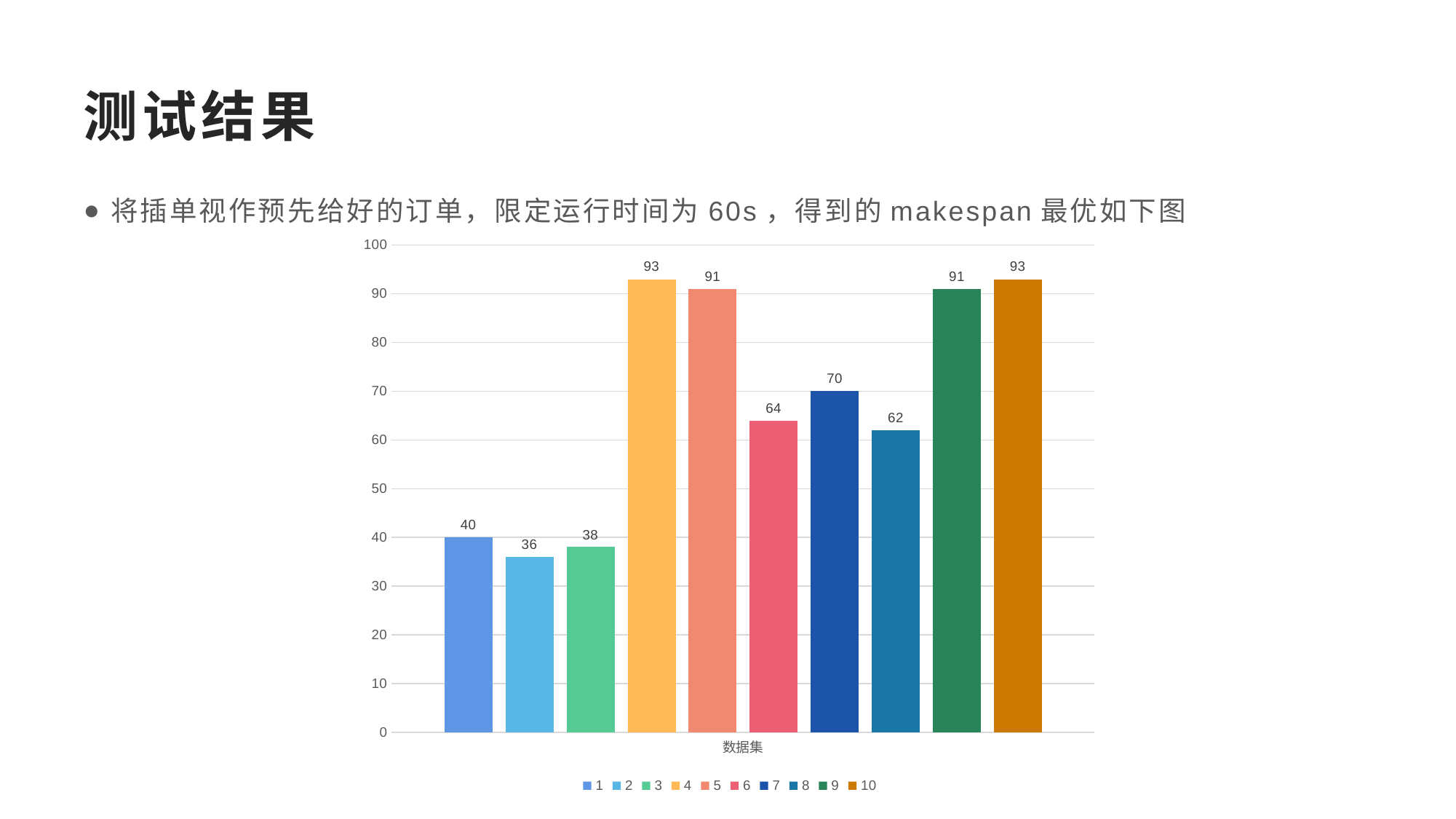

# 测试结果
将插单视作预先给好的订单，限定运行时间为60s，得到的makespan最优如下图

### Chart

| Category | 1 | 2 | 3 | 4 | 5 | 6 | 7 | 8 | 9 | 10 |
|---|---|---|---|---|---|---|---|---|---|---|
| 数据集 | 40.0 | 36.0 | 38.0 | 93.0 | 91.0 | 64.0 | 70.0 | 62.0 | 91.0 | 93.0 |